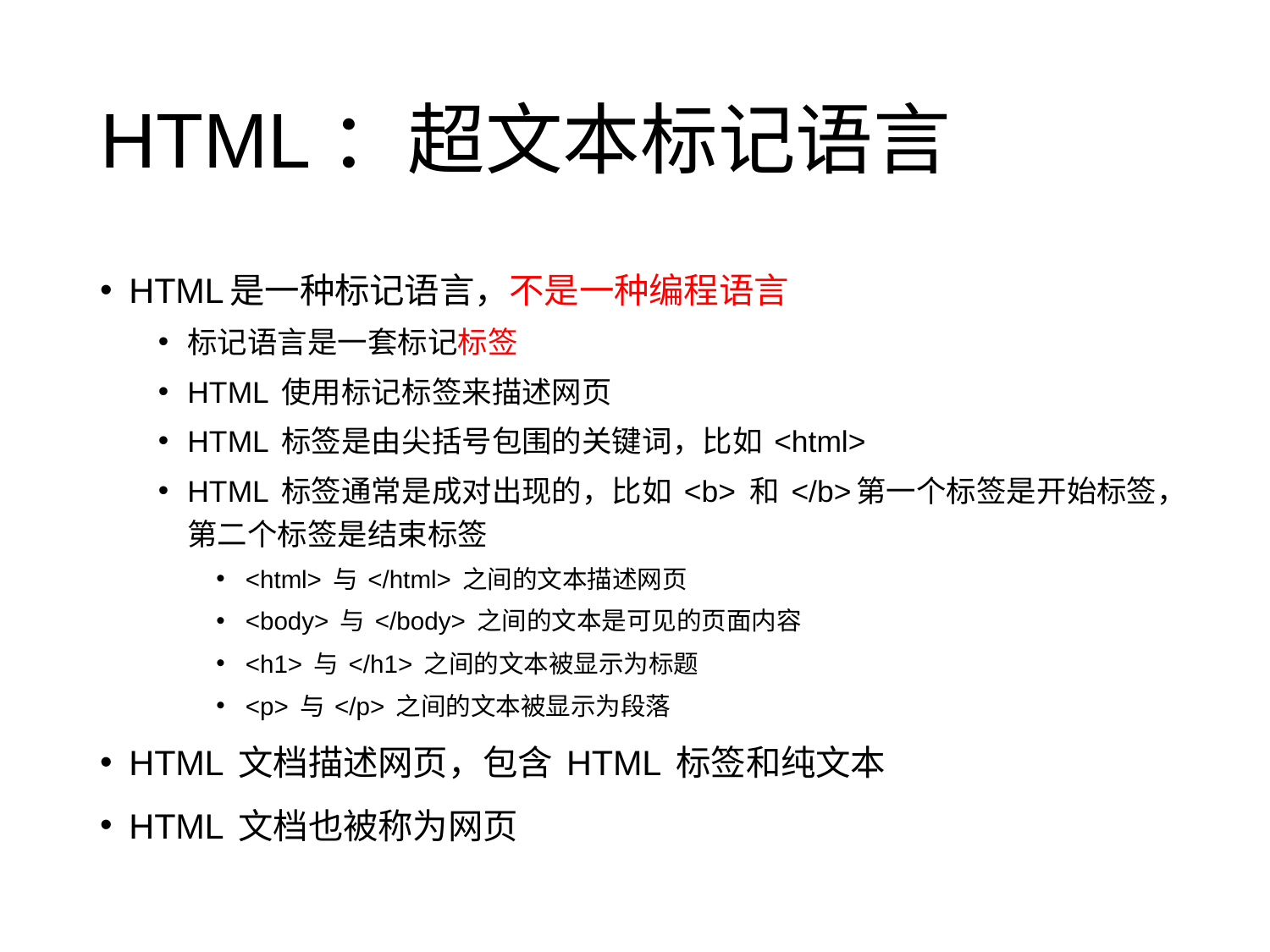

# HTML：超文本标记语言
HTML是一种标记语言，不是一种编程语言
标记语言是一套标记标签
HTML 使用标记标签来描述网页
HTML 标签是由尖括号包围的关键词，比如 <html>
HTML 标签通常是成对出现的，比如 <b> 和 </b>第一个标签是开始标签，第二个标签是结束标签
<html> 与 </html> 之间的文本描述网页
<body> 与 </body> 之间的文本是可见的页面内容
<h1> 与 </h1> 之间的文本被显示为标题
<p> 与 </p> 之间的文本被显示为段落
HTML 文档描述网页，包含 HTML 标签和纯文本
HTML 文档也被称为网页